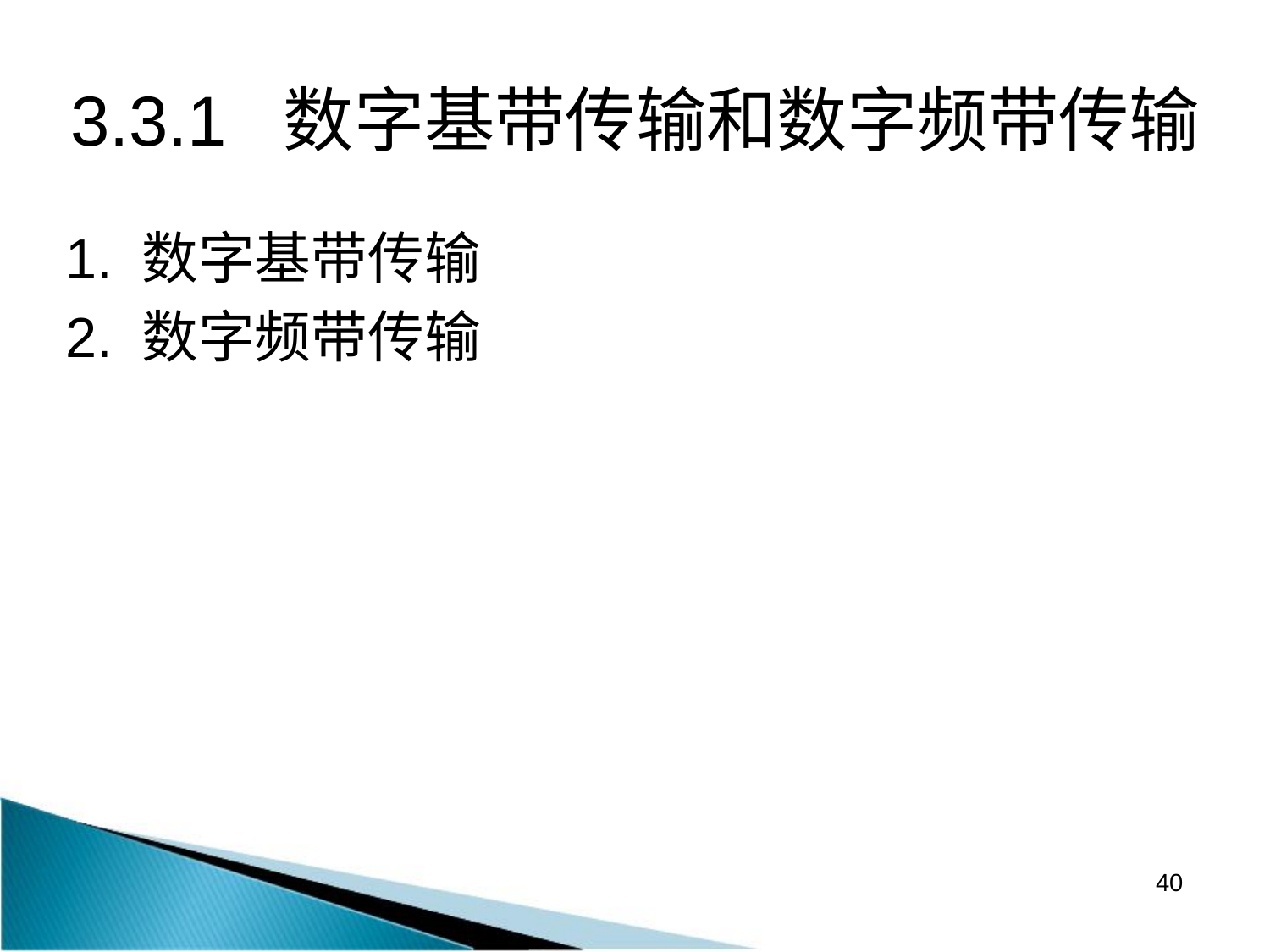

# 3.3.1  数字基带传输和数字频带传输
1. 数字基带传输
2. 数字频带传输
40